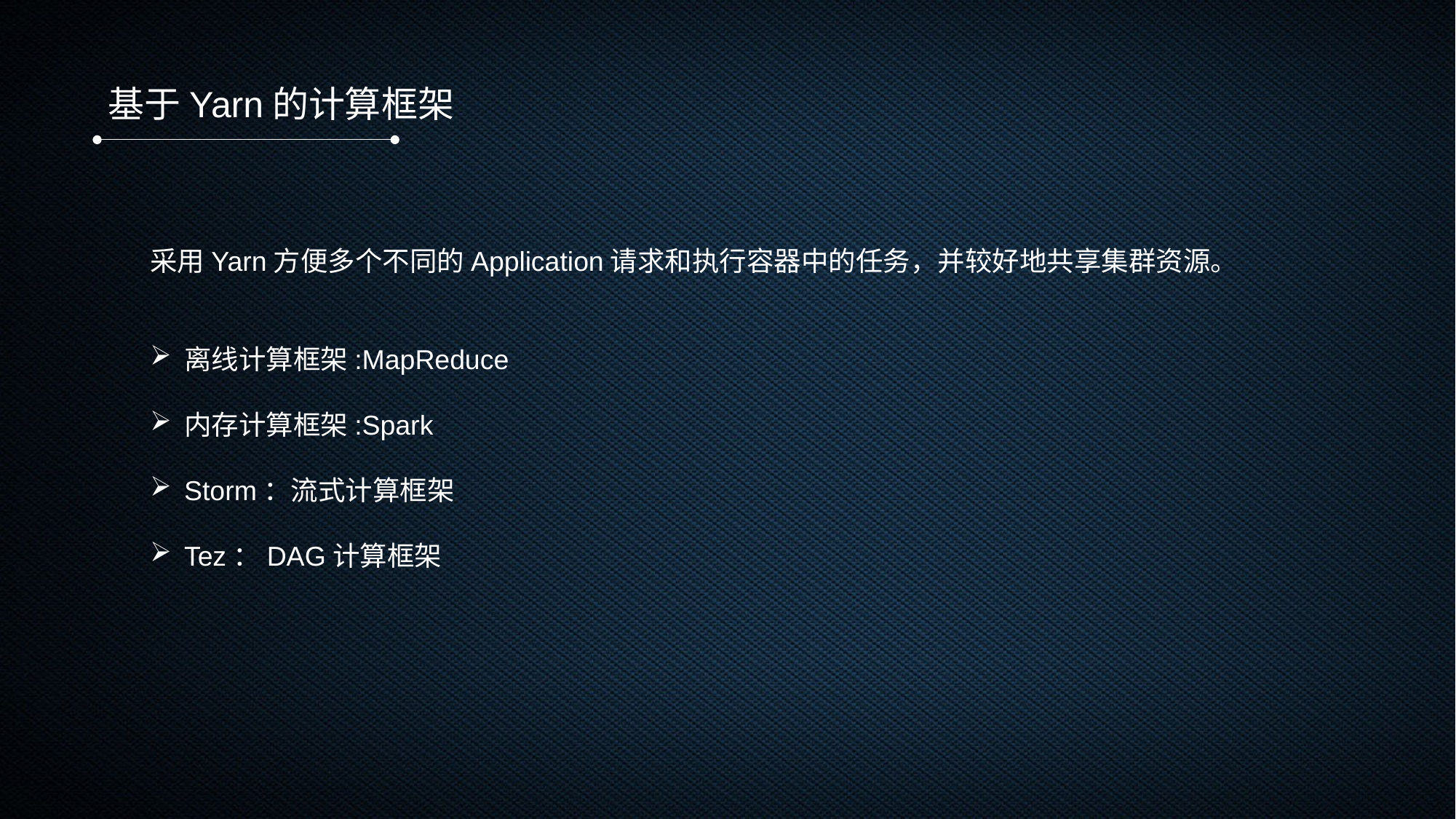

基于Yarn的计算框架
采用Yarn方便多个不同的Application请求和执行容器中的任务，并较好地共享集群资源。

离线计算框架:MapReduce

内存计算框架:Spark

Storm：流式计算框架

Tez：DAG计算框架